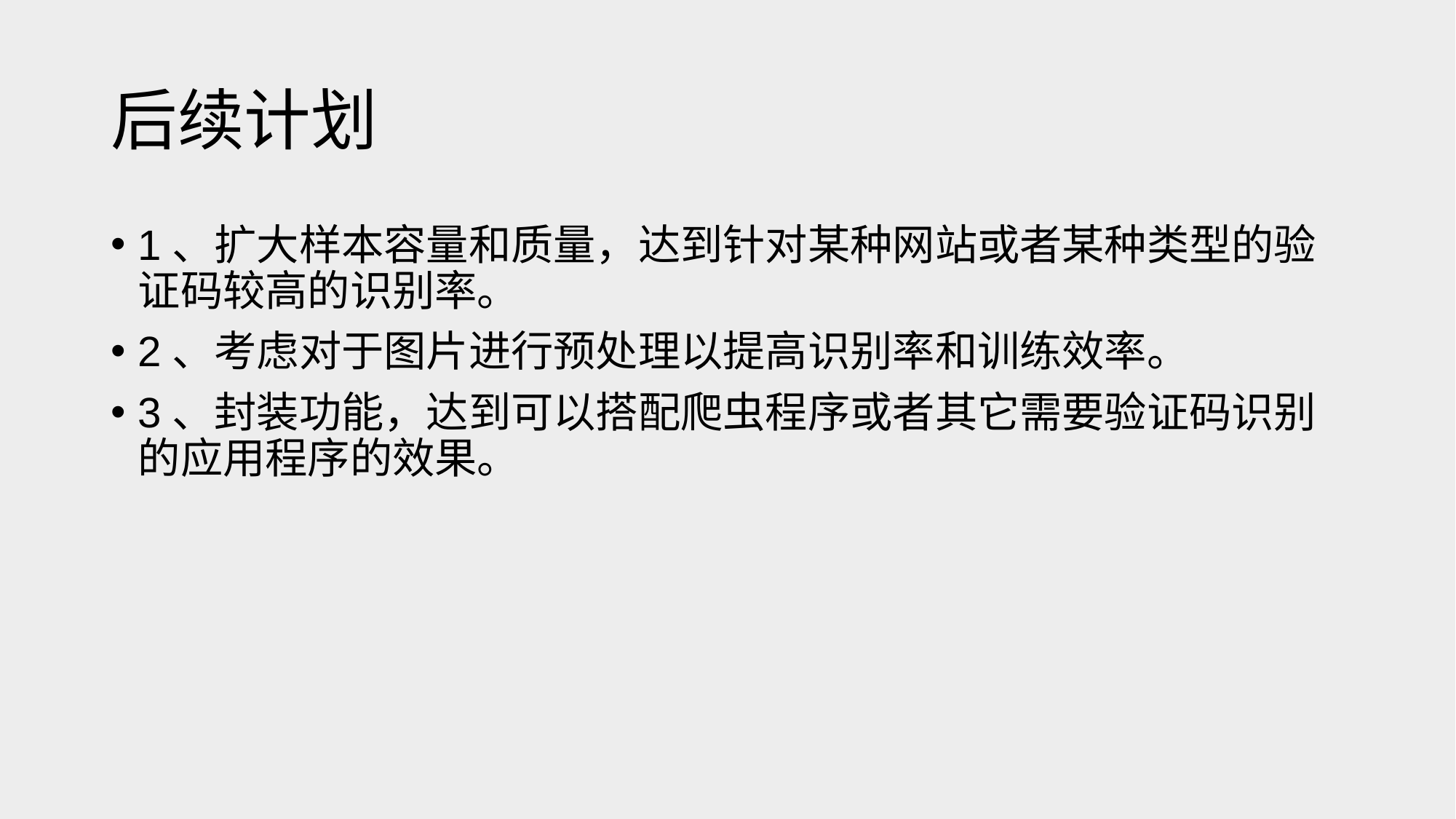

# 后续计划
1、扩大样本容量和质量，达到针对某种网站或者某种类型的验证码较高的识别率。
2、考虑对于图片进行预处理以提高识别率和训练效率。
3、封装功能，达到可以搭配爬虫程序或者其它需要验证码识别的应用程序的效果。